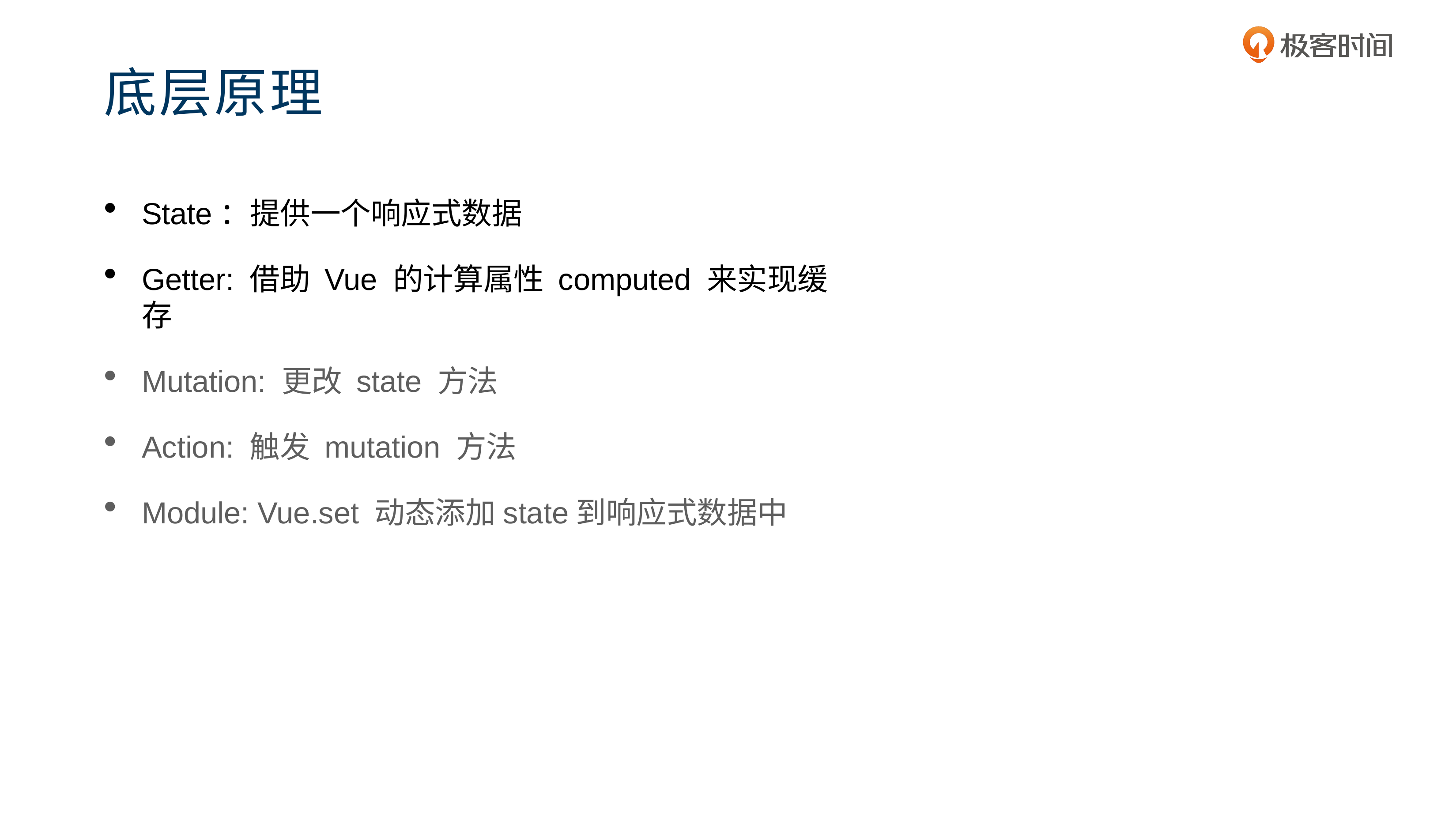

# 底层原理
State：提供一个响应式数据

Getter: 借助 Vue 的计算属性 computed 来实现缓存

Mutation: 更改 state 方法

Action: 触发 mutation 方法

Module: Vue.set 动态添加state到响应式数据中